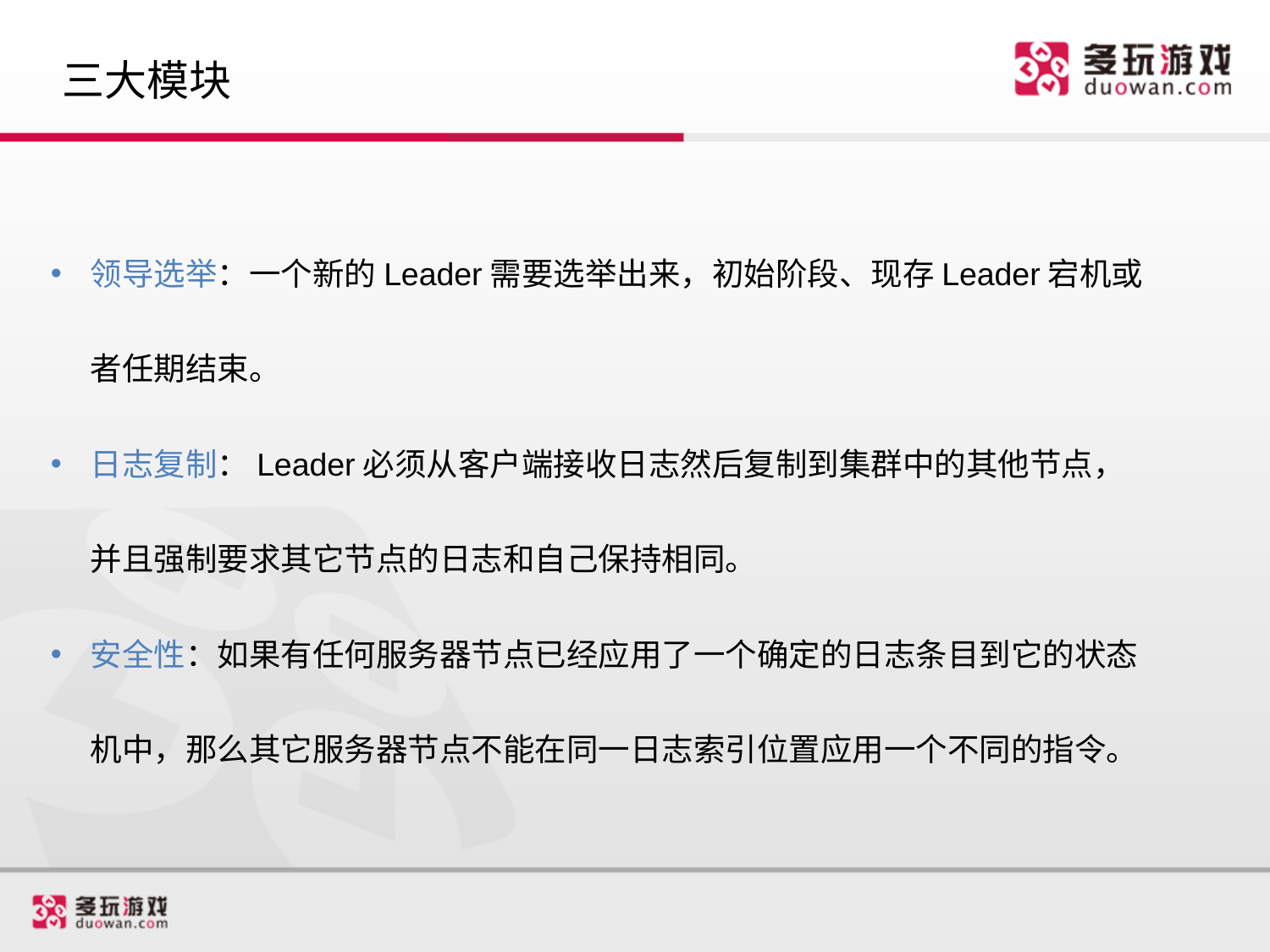

# 三大模块
领导选举：一个新的Leader需要选举出来，初始阶段、现存Leader宕机或者任期结束。
日志复制：Leader必须从客户端接收日志然后复制到集群中的其他节点，并且强制要求其它节点的日志和自己保持相同。
安全性：如果有任何服务器节点已经应用了一个确定的日志条目到它的状态机中，那么其它服务器节点不能在同一日志索引位置应用一个不同的指令。